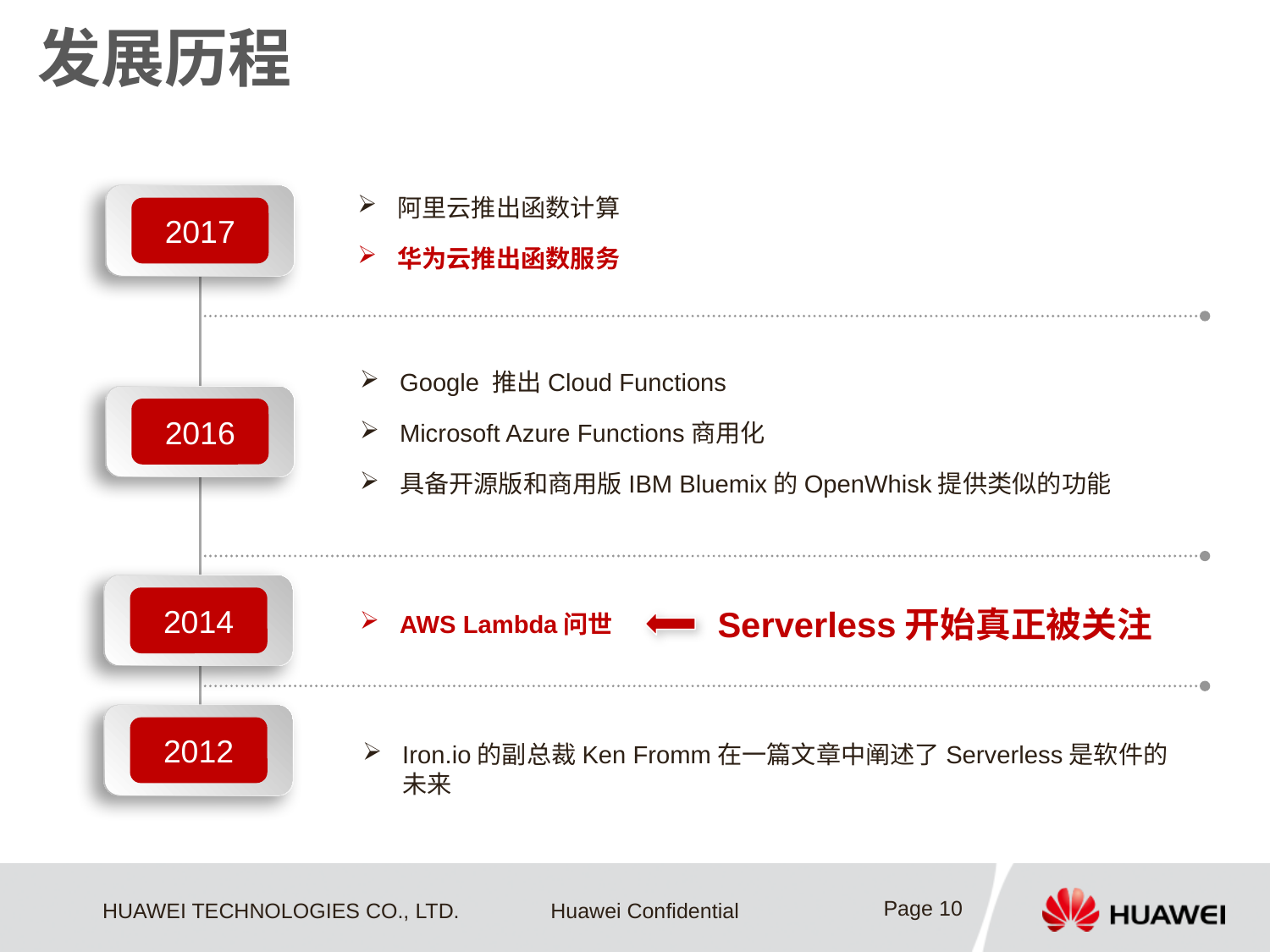

# 发展历程

2017
阿里云推出函数计算
华为云推出函数服务

Google 推出Cloud Functions
Microsoft Azure Functions商用化
具备开源版和商用版IBM Bluemix的OpenWhisk提供类似的功能

2016

2014
Serverless开始真正被关注
AWS Lambda问世

2012
Iron.io的副总裁Ken Fromm在一篇文章中阐述了Serverless是软件的未来
Page 10